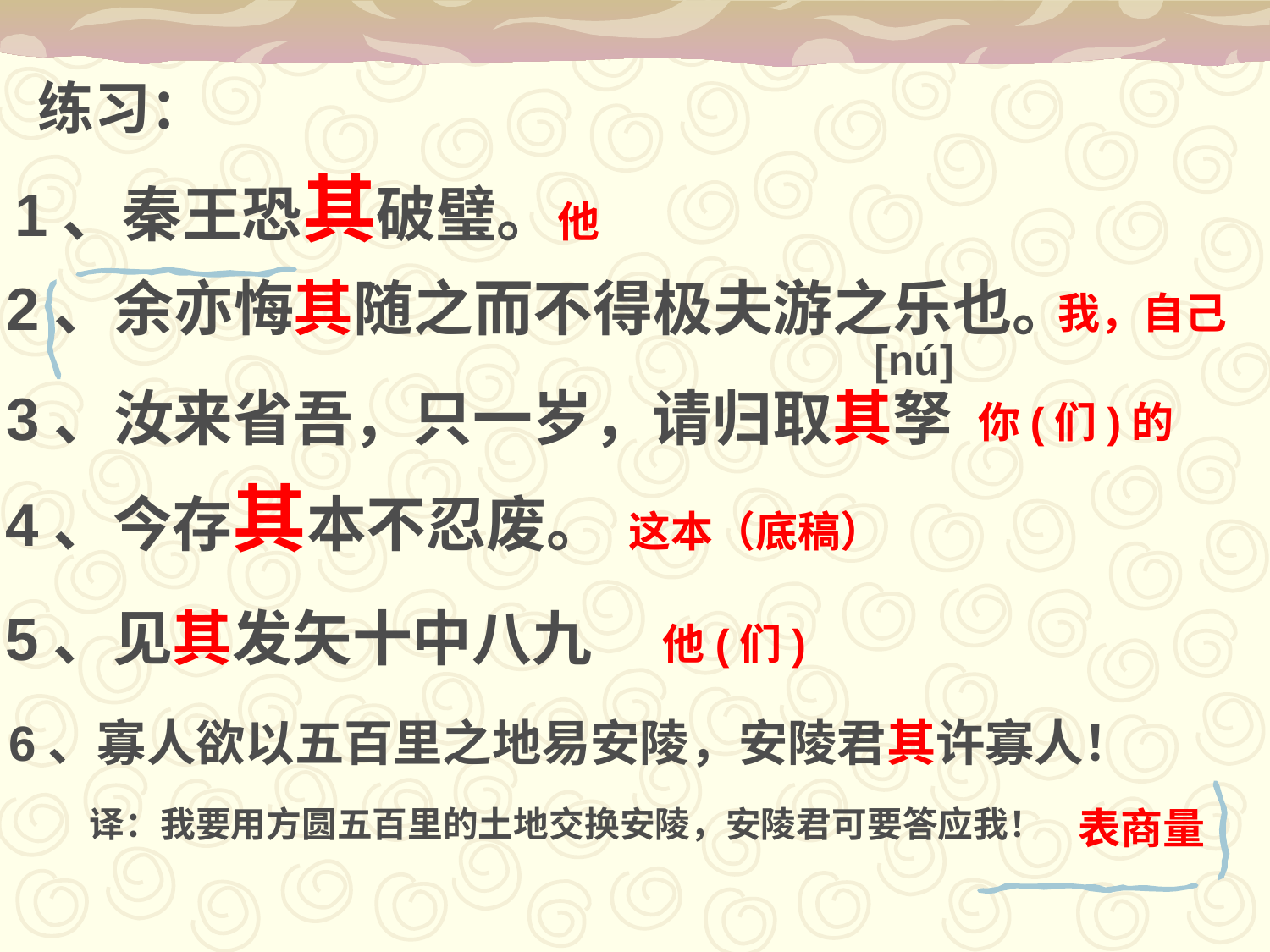

练习：

1、秦王恐其破璧。
他
2、余亦悔其随之而不得极夫游之乐也。
我，自己
[nú]
3、汝来省吾，只一岁，请归取其孥
你(们)的
4、今存其本不忍废。
这本（底稿）
5、见其发矢十中八九
他(们)
6、寡人欲以五百里之地易安陵，安陵君其许寡人！
译：我要用方圆五百里的土地交换安陵，安陵君可要答应我！
表商量